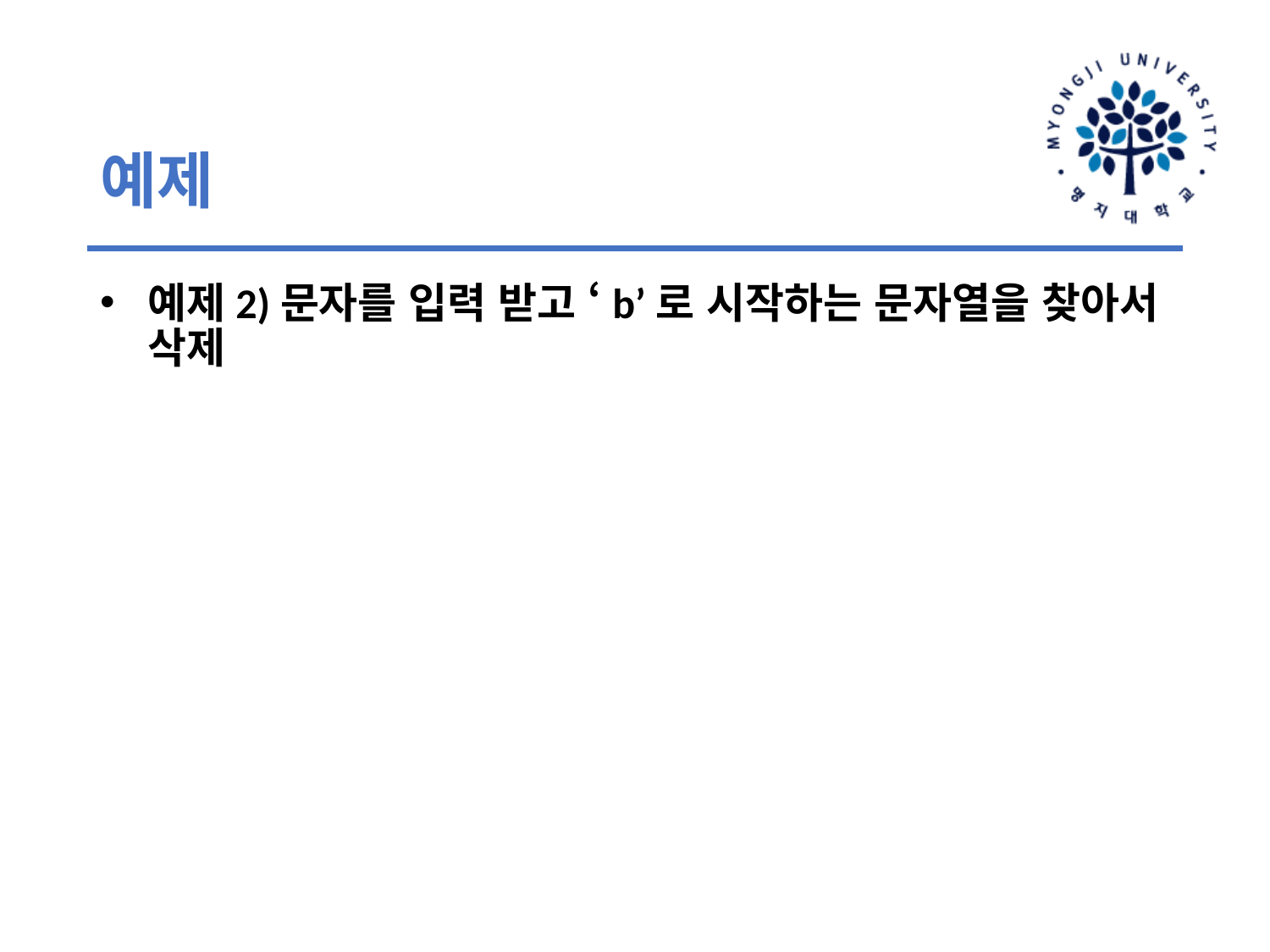

# 예제
예제2)문자를 입력 받고 ‘b’로 시작하는 문자열을 찾아서 삭제